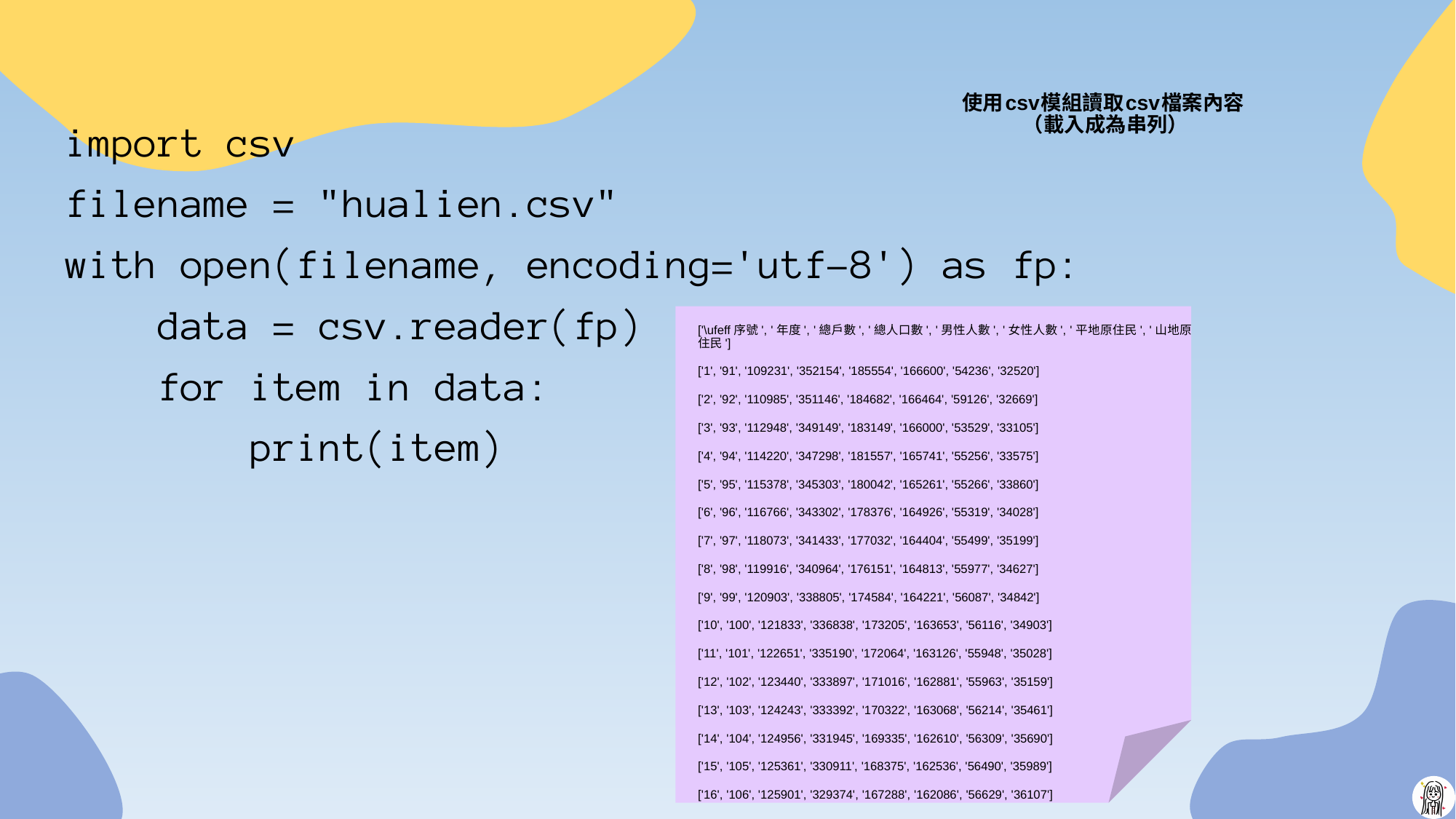

# 使用csv模組讀取csv檔案內容 （載入成為串列）
import csv
filename = "hualien.csv"
with open(filename, encoding='utf-8') as fp:
    data = csv.reader(fp)
    for item in data:
        print(item)

['\ufeff序號', '年度', '總戶數', '總人口數', '男性人數', '女性人數', '平地原住民', '山地原住民']
['1', '91', '109231', '352154', '185554', '166600', '54236', '32520']
['2', '92', '110985', '351146', '184682', '166464', '59126', '32669']
['3', '93', '112948', '349149', '183149', '166000', '53529', '33105']
['4', '94', '114220', '347298', '181557', '165741', '55256', '33575']
['5', '95', '115378', '345303', '180042', '165261', '55266', '33860']
['6', '96', '116766', '343302', '178376', '164926', '55319', '34028']
['7', '97', '118073', '341433', '177032', '164404', '55499', '35199']
['8', '98', '119916', '340964', '176151', '164813', '55977', '34627']
['9', '99', '120903', '338805', '174584', '164221', '56087', '34842']
['10', '100', '121833', '336838', '173205', '163653', '56116', '34903']
['11', '101', '122651', '335190', '172064', '163126', '55948', '35028']
['12', '102', '123440', '333897', '171016', '162881', '55963', '35159']
['13', '103', '124243', '333392', '170322', '163068', '56214', '35461']
['14', '104', '124956', '331945', '169335', '162610', '56309', '35690']
['15', '105', '125361', '330911', '168375', '162536', '56490', '35989']
['16', '106', '125901', '329374', '167288', '162086', '56629', '36107']
16